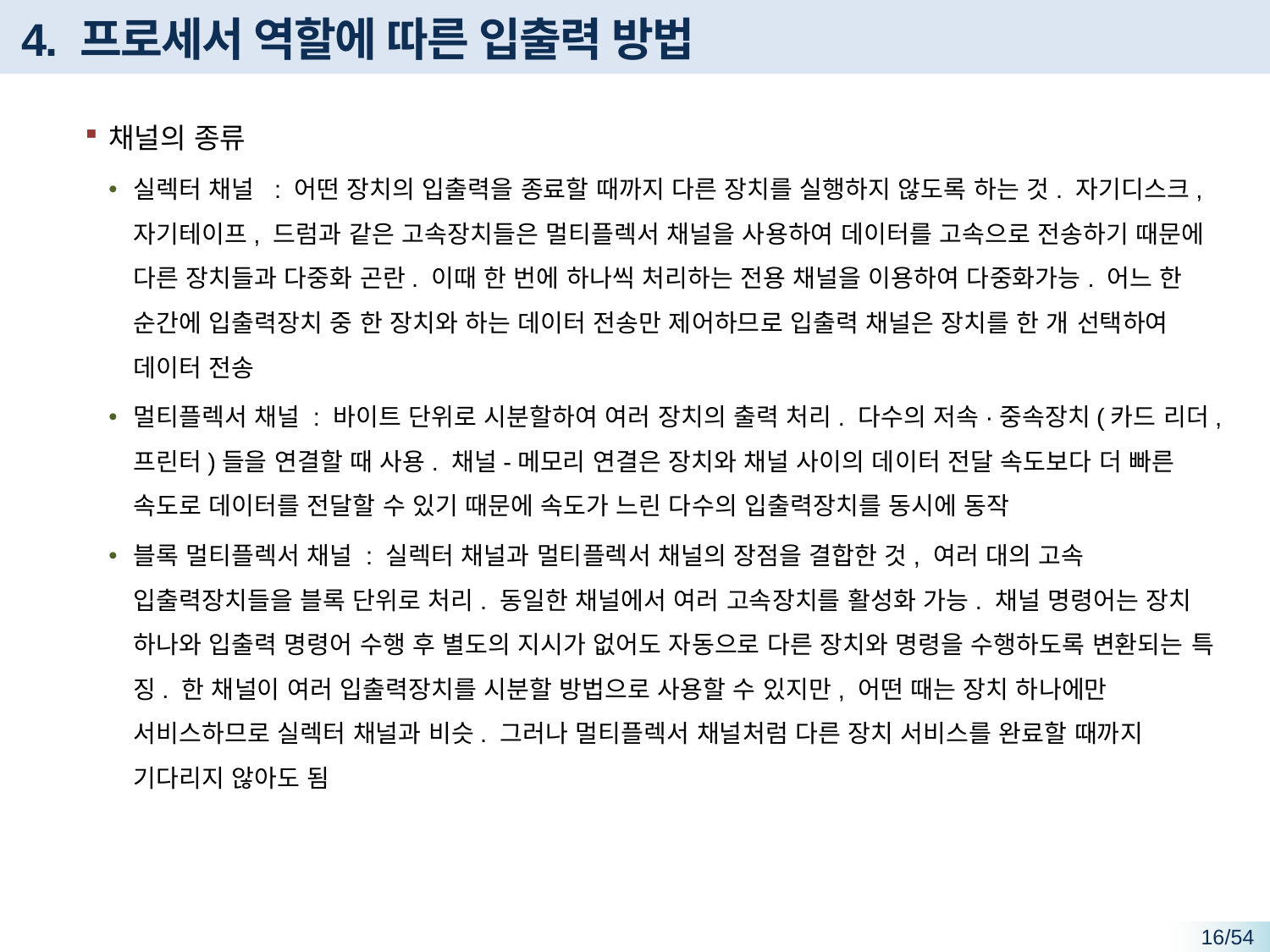

# 4. 프로세서 역할에 따른 입출력 방법
채널의 종류
실렉터 채널  : 어떤 장치의 입출력을 종료할 때까지 다른 장치를 실행하지 않도록 하는 것. 자기디스크, 자기테이프, 드럼과 같은 고속장치들은 멀티플렉서 채널을 사용하여 데이터를 고속으로 전송하기 때문에 다른 장치들과 다중화 곤란. 이때 한 번에 하나씩 처리하는 전용 채널을 이용하여 다중화가능. 어느 한 순간에 입출력장치 중 한 장치와 하는 데이터 전송만 제어하므로 입출력 채널은 장치를 한 개 선택하여 데이터 전송
멀티플렉서 채널 : 바이트 단위로 시분할하여 여러 장치의 출력 처리. 다수의 저속·중속장치(카드 리더, 프린터)들을 연결할 때 사용. 채널-메모리 연결은 장치와 채널 사이의 데이터 전달 속도보다 더 빠른 속도로 데이터를 전달할 수 있기 때문에 속도가 느린 다수의 입출력장치를 동시에 동작
블록 멀티플렉서 채널 : 실렉터 채널과 멀티플렉서 채널의 장점을 결합한 것, 여러 대의 고속 입출력장치들을 블록 단위로 처리. 동일한 채널에서 여러 고속장치를 활성화 가능. 채널 명령어는 장치 하나와 입출력 명령어 수행 후 별도의 지시가 없어도 자동으로 다른 장치와 명령을 수행하도록 변환되는 특징. 한 채널이 여러 입출력장치를 시분할 방법으로 사용할 수 있지만, 어떤 때는 장치 하나에만 서비스하므로 실렉터 채널과 비슷. 그러나 멀티플렉서 채널처럼 다른 장치 서비스를 완료할 때까지 기다리지 않아도 됨